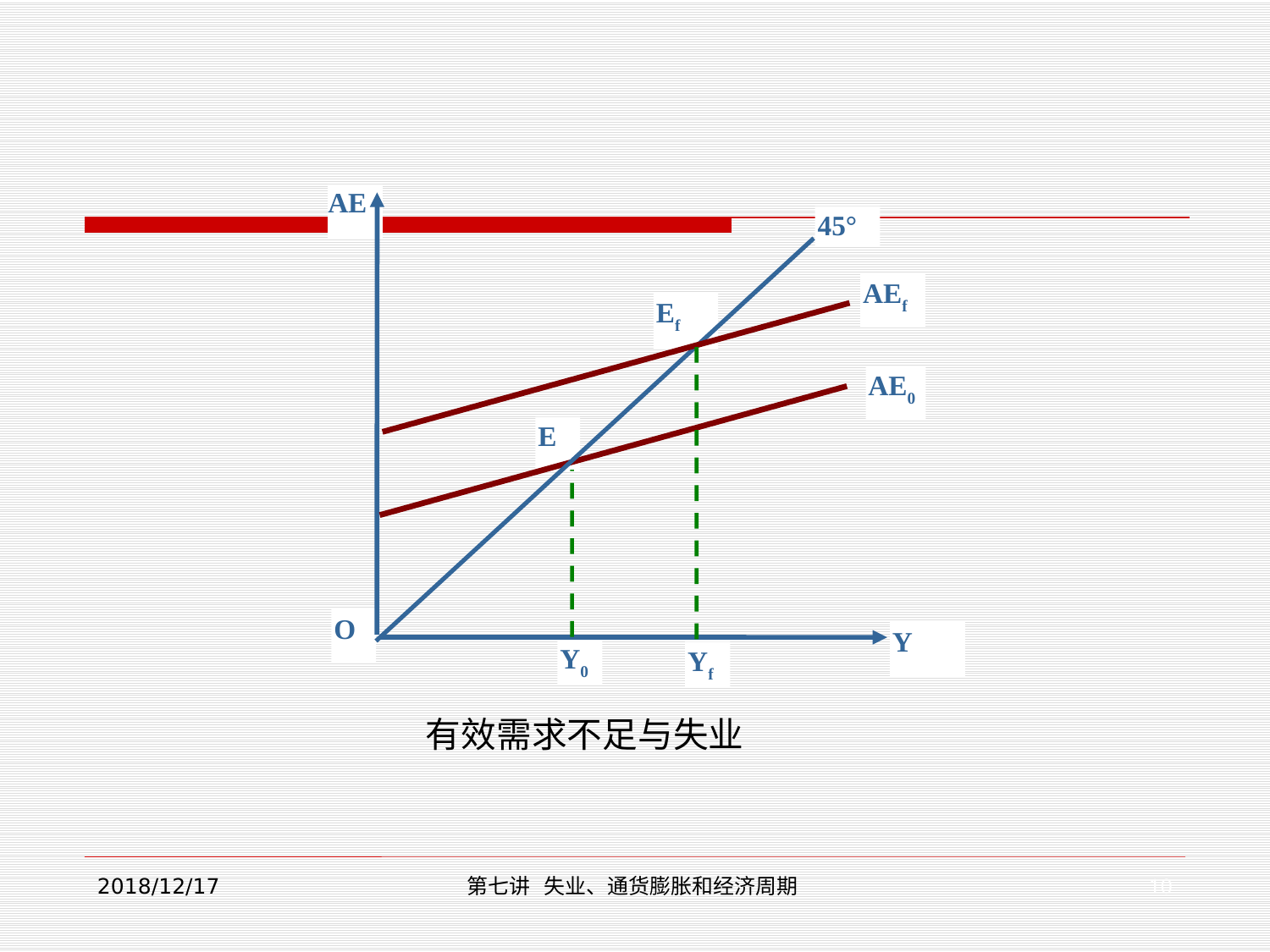

AE

45°
AEf

Ef

AE0

E

O
Y

Y0
Yf
有效需求不足与失业
10
2018/12/17
第七讲   失业、通货膨胀和经济周期